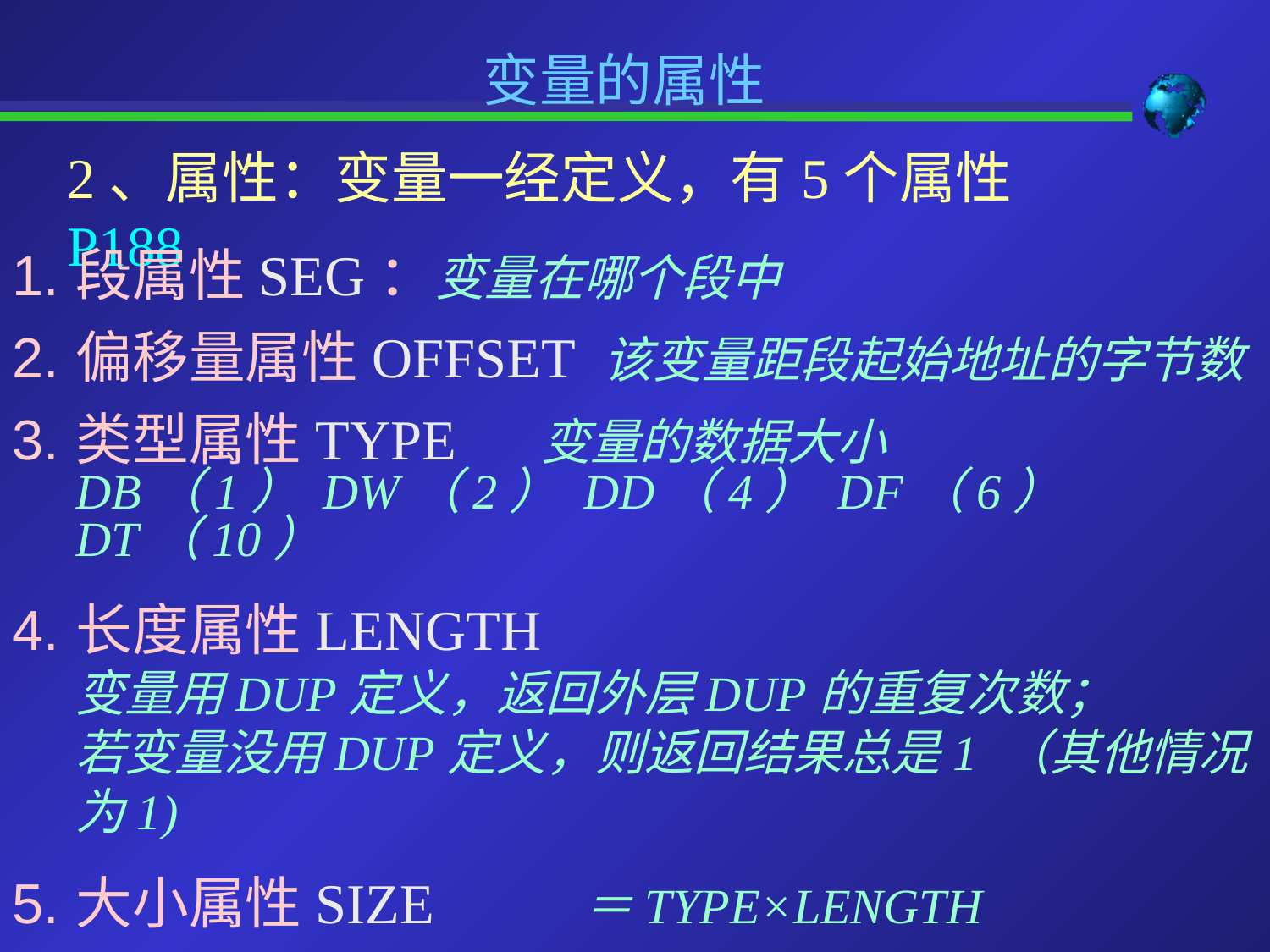

# 变量的属性
2、属性：变量一经定义，有5个属性   P188
段属性SEG：变量在哪个段中
偏移量属性OFFSET 该变量距段起始地址的字节数
类型属性TYPE     变量的数据大小
DB（1） DW（2）	DD（4） 	DF（6） 	DT（10）
长度属性LENGTH
变量用DUP定义，返回外层DUP的重复次数；
若变量没用DUP定义，则返回结果总是1 （其他情况为1)
大小属性SIZE   	＝TYPE×LENGTH
10